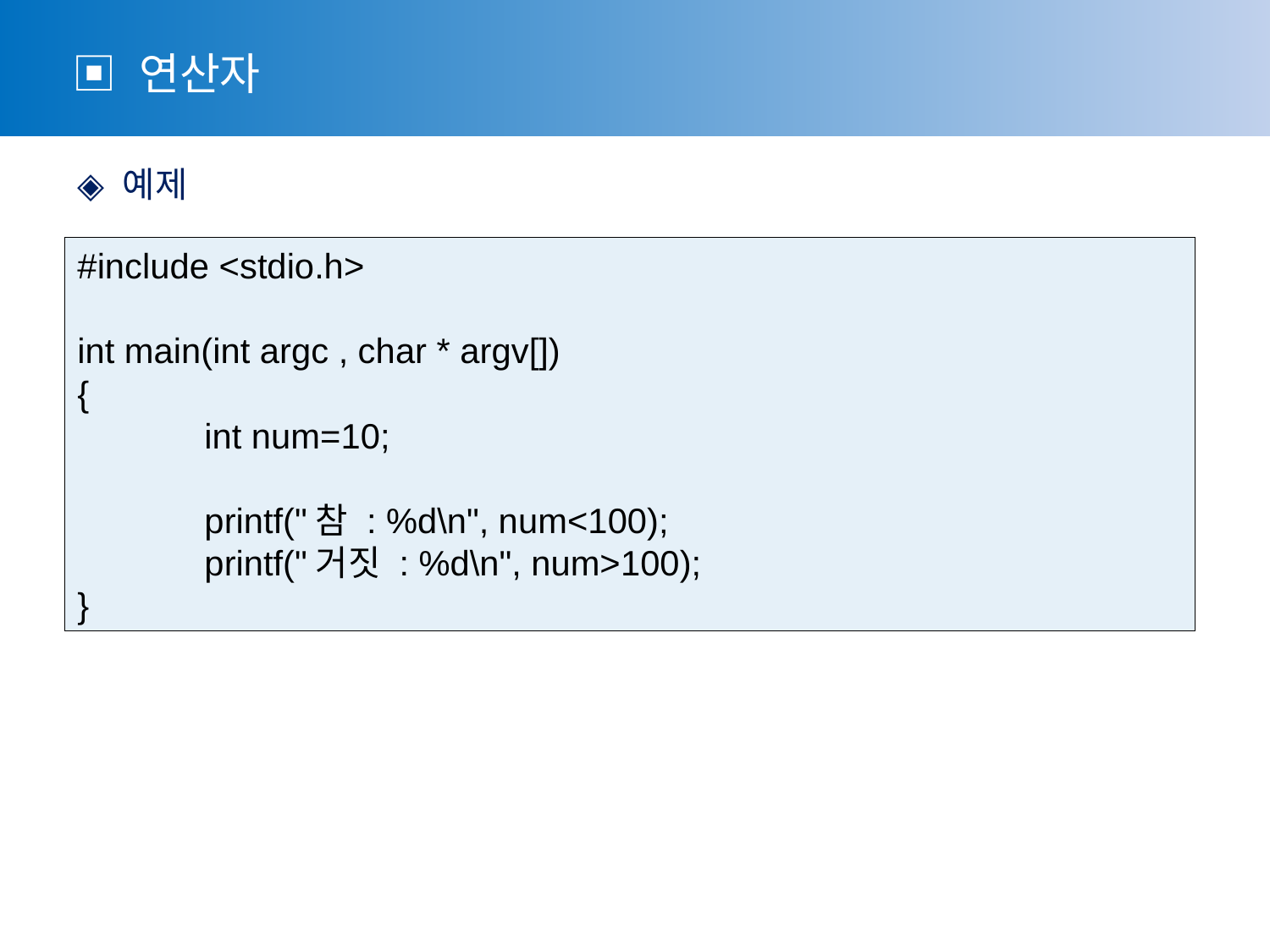

▣ 연산자
 ◈ 예제
#include <stdio.h>

int main(int argc , char * argv[])
{
	int num=10;

	printf("참 : %d\n", num<100);
	printf("거짓 : %d\n", num>100);
}